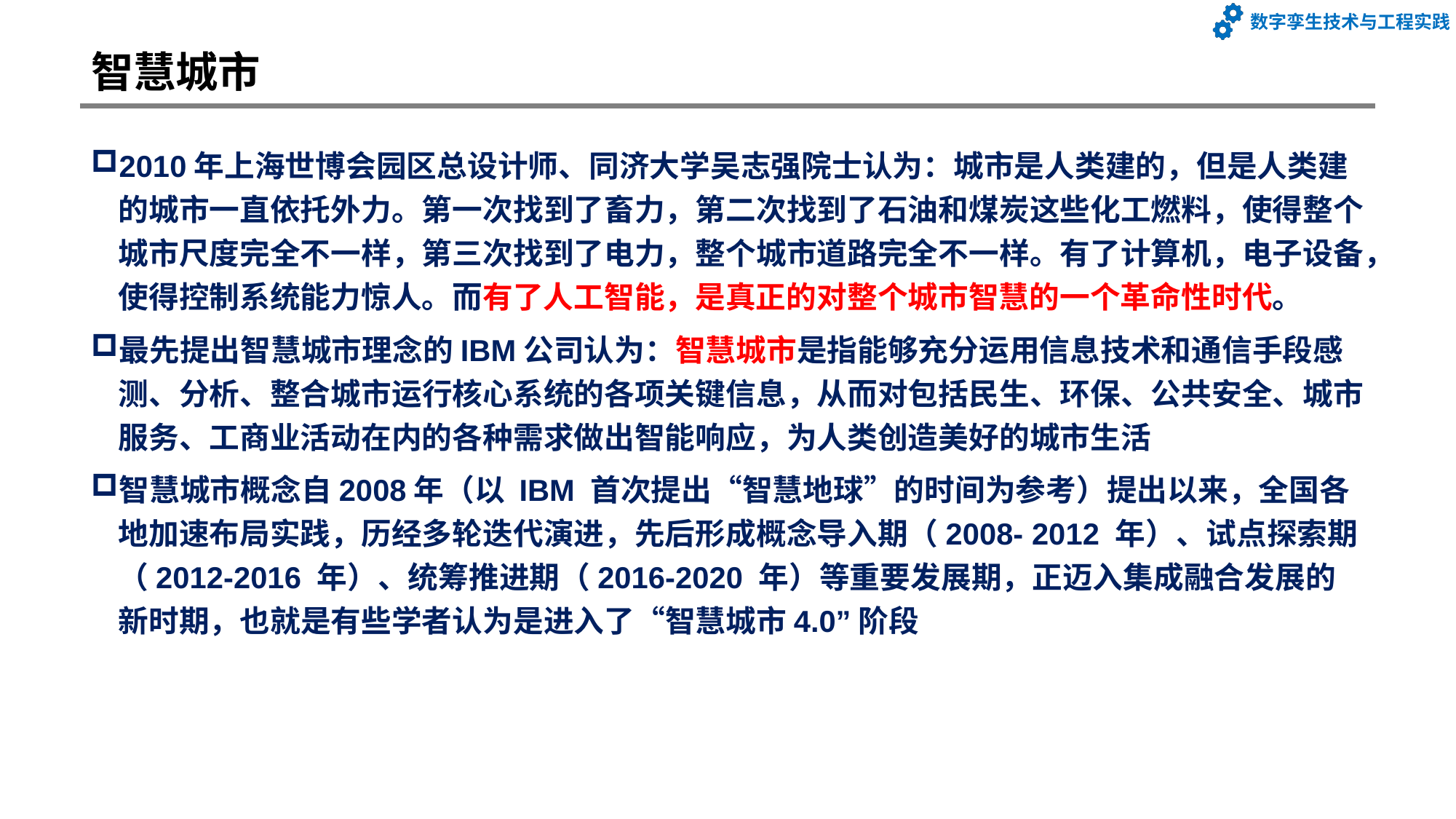

# 智慧城市
2010年上海世博会园区总设计师、同济大学吴志强院士认为：城市是人类建的，但是人类建的城市一直依托外力。第一次找到了畜力，第二次找到了石油和煤炭这些化工燃料，使得整个城市尺度完全不一样，第三次找到了电力，整个城市道路完全不一样。有了计算机，电子设备，使得控制系统能力惊人。而有了人工智能，是真正的对整个城市智慧的一个革命性时代。
最先提出智慧城市理念的IBM公司认为：智慧城市是指能够充分运用信息技术和通信手段感测、分析、整合城市运行核心系统的各项关键信息，从而对包括民生、环保、公共安全、城市服务、工商业活动在内的各种需求做出智能响应，为人类创造美好的城市生活
智慧城市概念自2008年（以 IBM 首次提出“智慧地球”的时间为参考）提出以来，全国各地加速布局实践，历经多轮迭代演进，先后形成概念导入期（2008- 2012 年）、试点探索期（2012-2016 年）、统筹推进期（2016-2020 年）等重要发展期，正迈入集成融合发展的新时期，也就是有些学者认为是进入了“智慧城市4.0”阶段